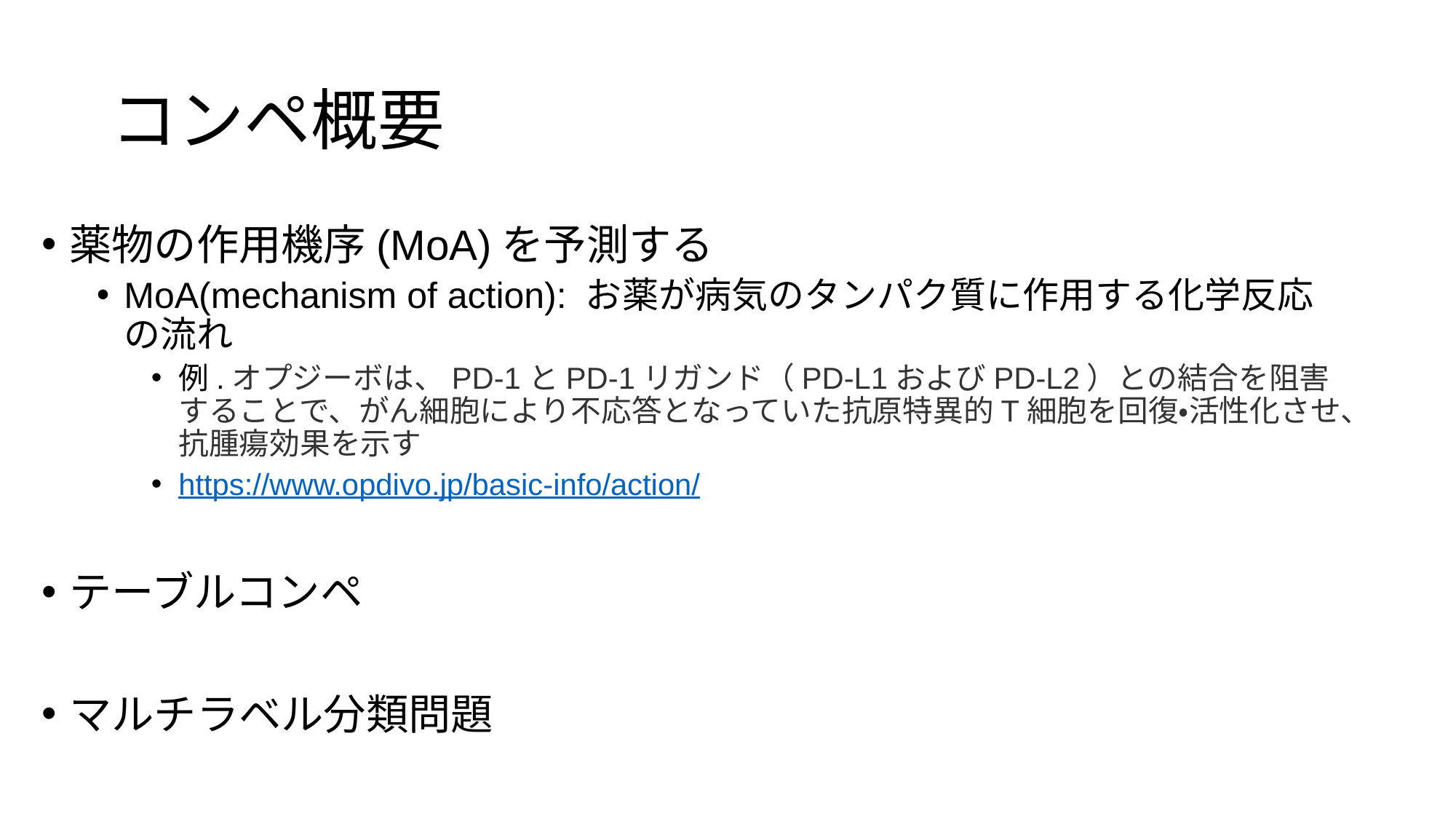

# コンペ概要
薬物の作用機序(MoA)を予測する
MoA(mechanism of action): お薬が病気のタンパク質に作用する化学反応の流れ
例.オプジーボは、PD-1とPD-1リガンド（PD-L1およびPD-L2）との結合を阻害することで、がん細胞により不応答となっていた抗原特異的T細胞を回復・活性化させ、抗腫瘍効果を示す
https://www.opdivo.jp/basic-info/action/

テーブルコンペ

マルチラベル分類問題